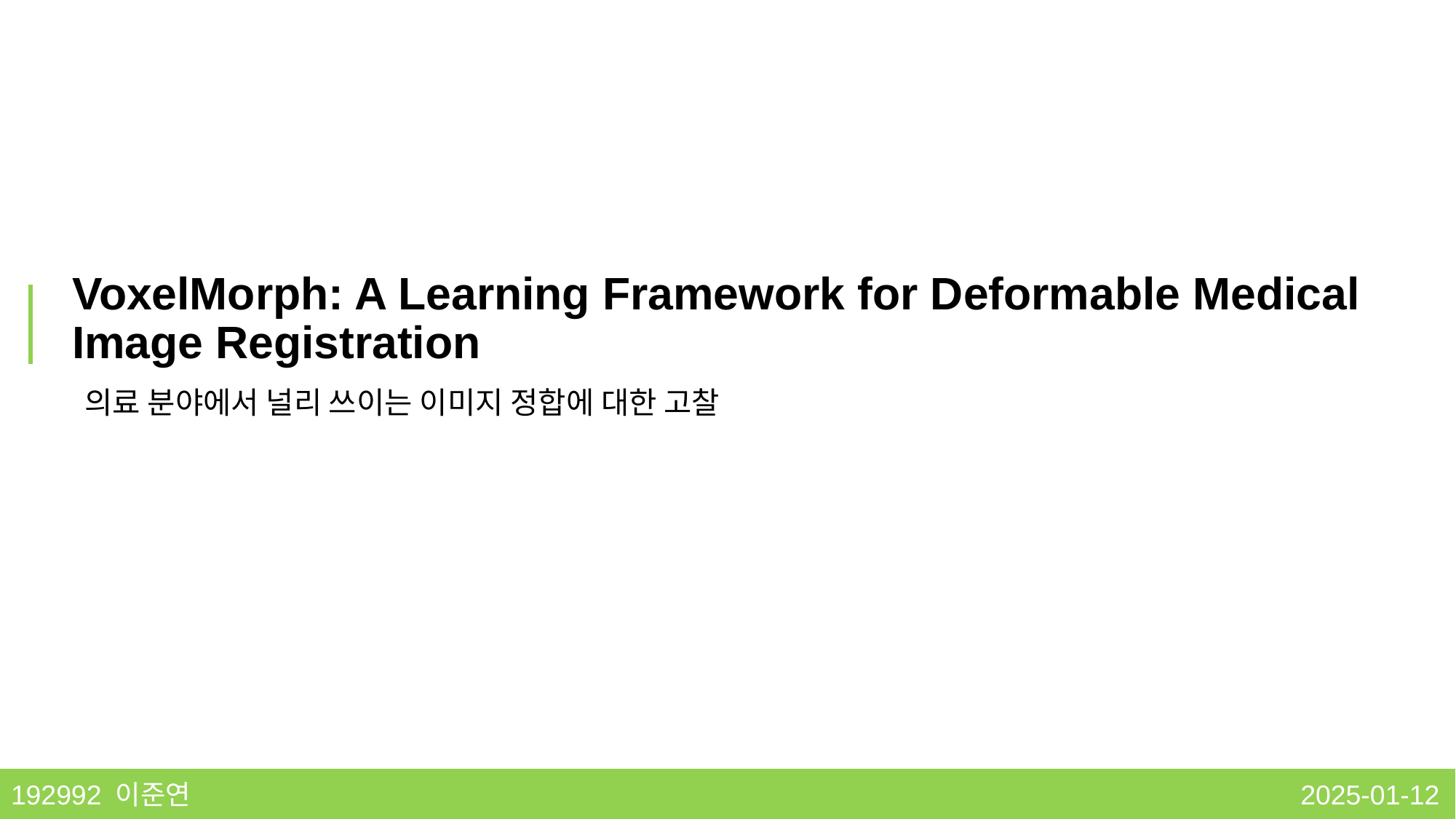

VoxelMorph: A Learning Framework for Deformable Medical Image Registration
# 의료 분야에서 널리 쓰이는 이미지 정합에 대한 고찰
192992 이준연
2025-01-12